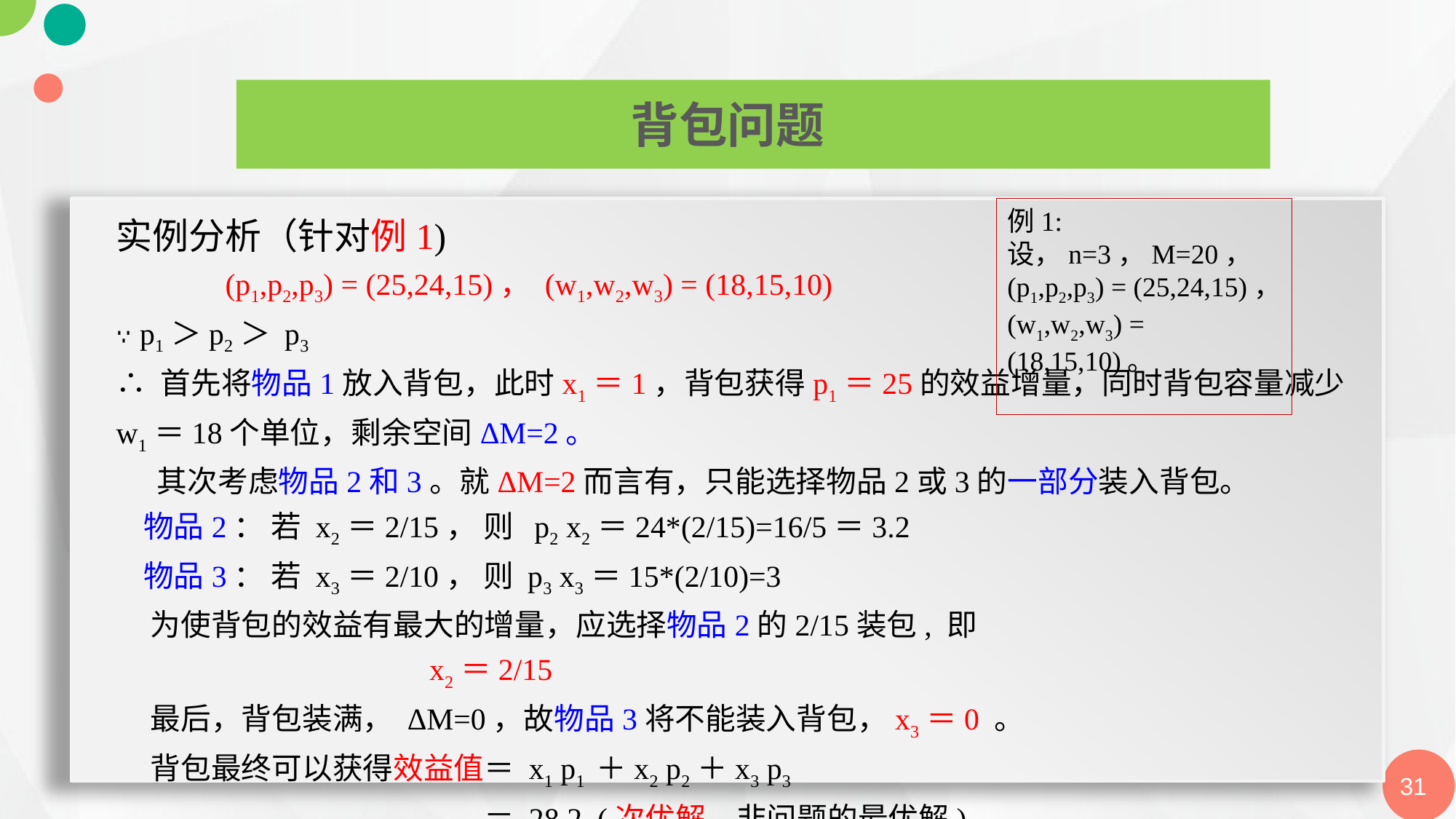

背包问题
例1:  设，n=3，M=20，
(p1,p2,p3) = (25,24,15)，
(w1,w2,w3) = (18,15,10)。
实例分析（针对例1)
	(p1,p2,p3) = (25,24,15)， (w1,w2,w3) = (18,15,10)
∵ p1＞p2＞ p3
∴ 首先将物品1放入背包，此时x1＝1，背包获得p1＝25的效益增量，同时背包容量减少w1＝18个单位，剩余空间ΔM=2。
     其次考虑物品2和3。就ΔM=2而言有，只能选择物品2或3的一部分装入背包。
   物品2： 若 x2＝2/15， 则  p2 x2＝24*(2/15)=16/5＝3.2
   物品3： 若 x3＝2/10， 则 p3 x3＝15*(2/10)=3
    为使背包的效益有最大的增量，应选择物品2的2/15装包, 即
                                         x2＝2/15
    最后，背包装满， ΔM=0，故物品3将不能装入背包，x3＝0 。
    背包最终可以获得效益值＝ x1 p1 ＋x2 p2＋x3 p3
                                          		     ＝ 28.2  (次优解，非问题的最优解)